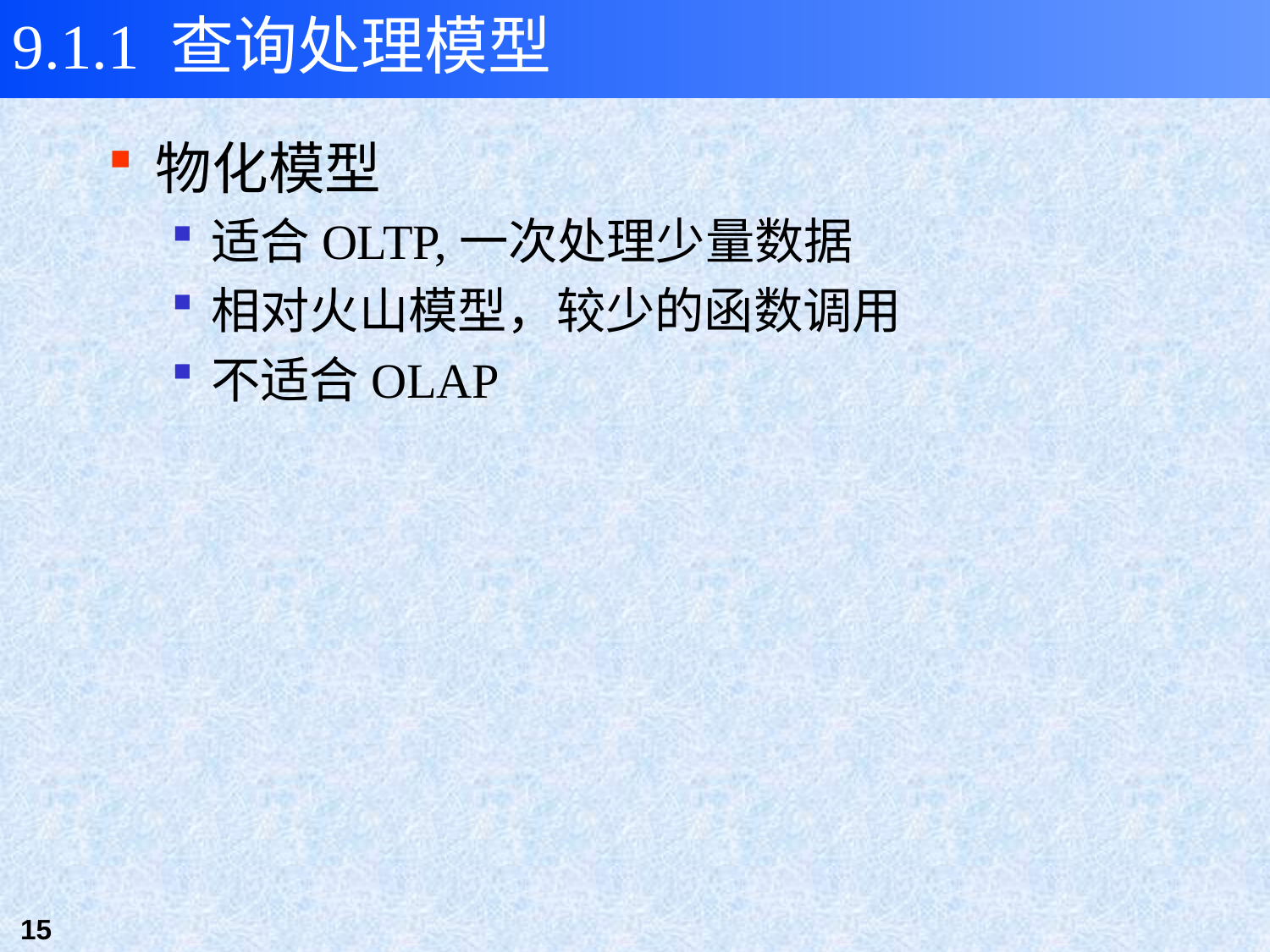

9.1.1 查询处理模型

物化模型
适合OLTP,一次处理少量数据
相对火山模型，较少的函数调用
不适合OLAP